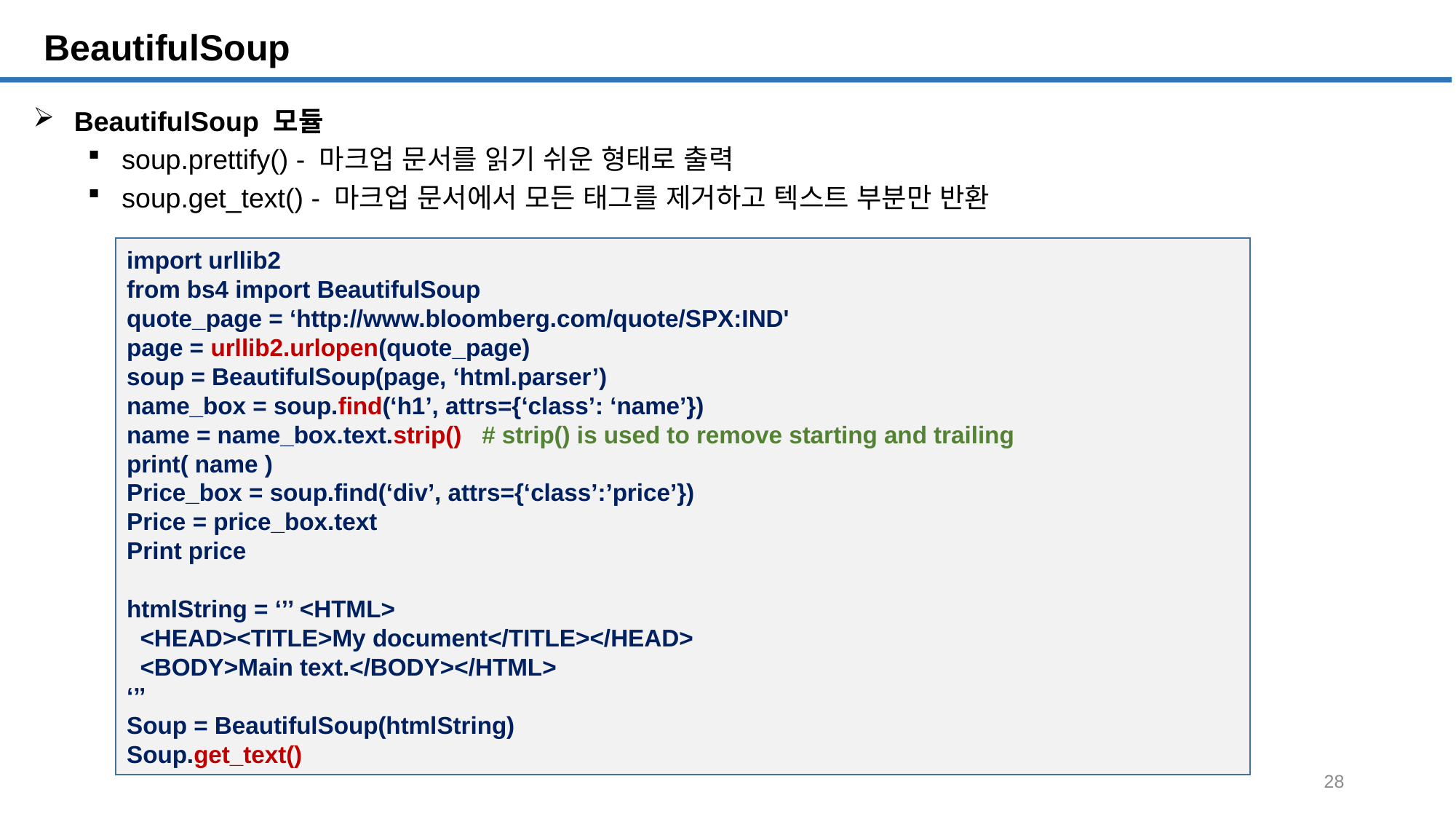

SQL 튜닝 개요
# BeautifulSoup

BeautifulSoup 모듈
soup.prettify() - 마크업 문서를 읽기 쉬운 형태로 출력
soup.get_text() - 마크업 문서에서 모든 태그를 제거하고 텍스트 부분만 반환
import urllib2
from bs4 import BeautifulSoup
quote_page = ‘http://www.bloomberg.com/quote/SPX:IND'
page = urllib2.urlopen(quote_page)
soup = BeautifulSoup(page, ‘html.parser’)
name_box = soup.find(‘h1’, attrs={‘class’: ‘name’})
name = name_box.text.strip()   # strip() is used to remove starting and trailing
print( name )
Price_box = soup.find(‘div’, attrs={‘class’:’price’})
Price = price_box.text
Print price

htmlString = ‘’’ <HTML>
  <HEAD><TITLE>My document</TITLE></HEAD>
  <BODY>Main text.</BODY></HTML>
‘’’
Soup = BeautifulSoup(htmlString)
Soup.get_text()
28